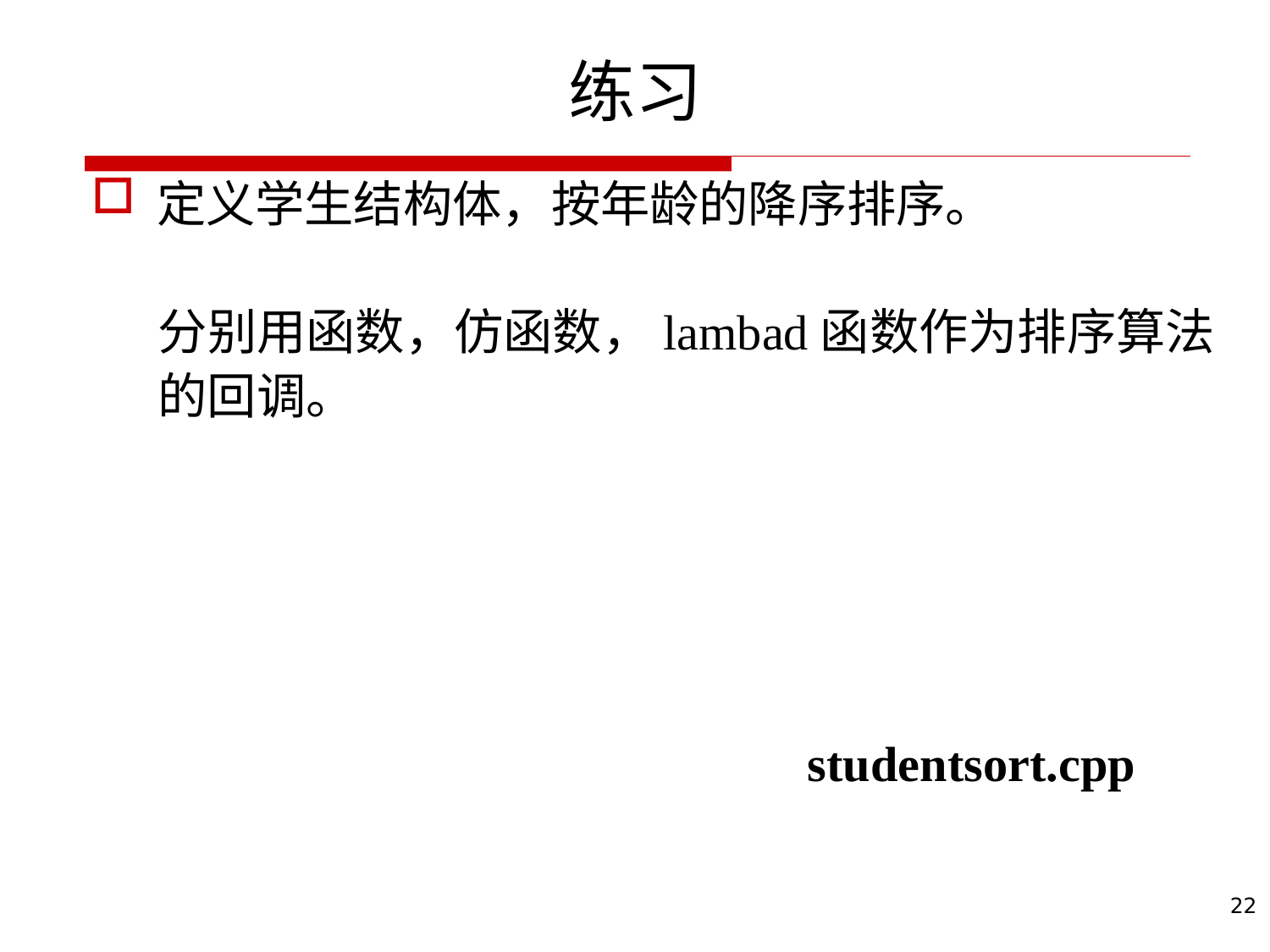

# 练习
定义学生结构体，按年龄的降序排序。

     分别用函数，仿函数，lambad函数作为排序算法
     的回调。

studentsort.cpp
22